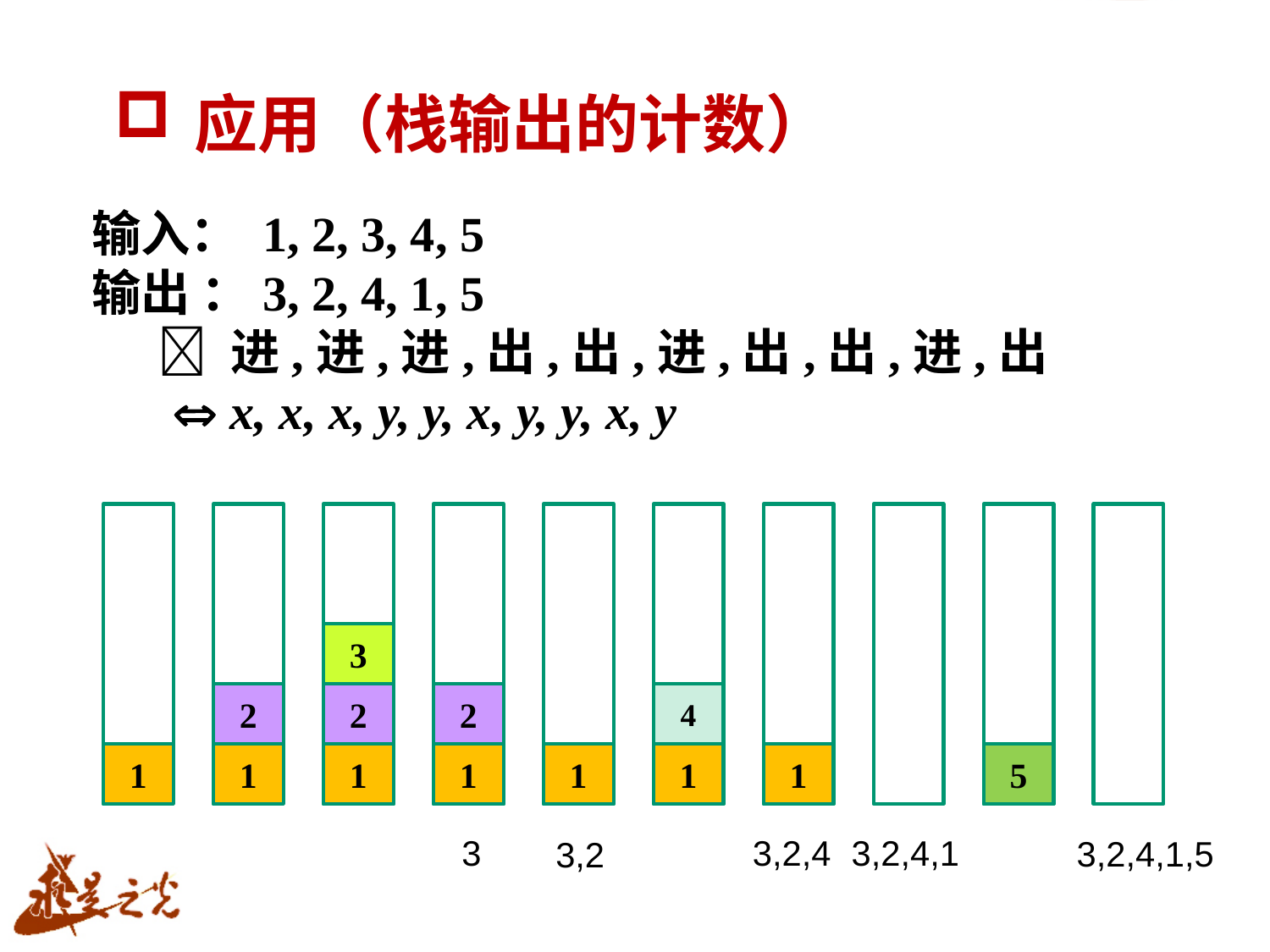

# 应用（栈输出的计数）
      输入： 1, 2, 3, 4, 5
      输出 ：3, 2, 4, 1, 5
             ⇔ 进,进,进,出,出,进,出,出,进,出
             ⇔ x, x, x, y, y, x, y, y, x, y

3
2
2
2
4
1
1
1
1
1
1
1
5
3
3,2,4
3,2,4,1
3,2,4,1,5
3,2
18